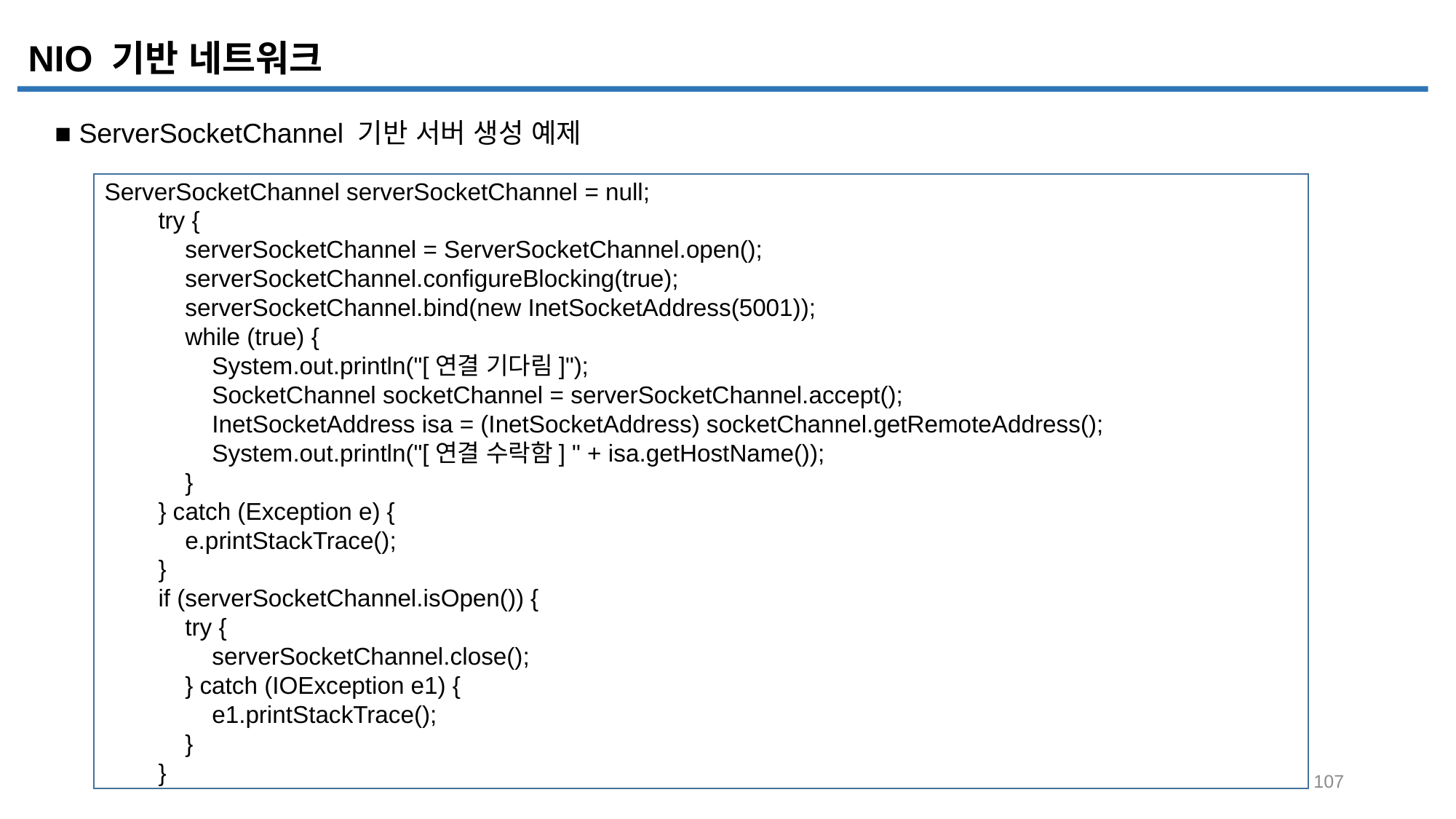

NIO 기반 네트워크

■ ServerSocketChannel 기반 서버 생성 예제
ServerSocketChannel serverSocketChannel = null;
        try {
            serverSocketChannel = ServerSocketChannel.open();
            serverSocketChannel.configureBlocking(true);
            serverSocketChannel.bind(new InetSocketAddress(5001));
            while (true) {
                System.out.println("[연결 기다림]");
                SocketChannel socketChannel = serverSocketChannel.accept();
                InetSocketAddress isa = (InetSocketAddress) socketChannel.getRemoteAddress();
                System.out.println("[연결 수락함] " + isa.getHostName());
            }
        } catch (Exception e) {
            e.printStackTrace();
        }
        if (serverSocketChannel.isOpen()) {
            try {
                serverSocketChannel.close();
            } catch (IOException e1) {
                e1.printStackTrace();
            }
        }
107